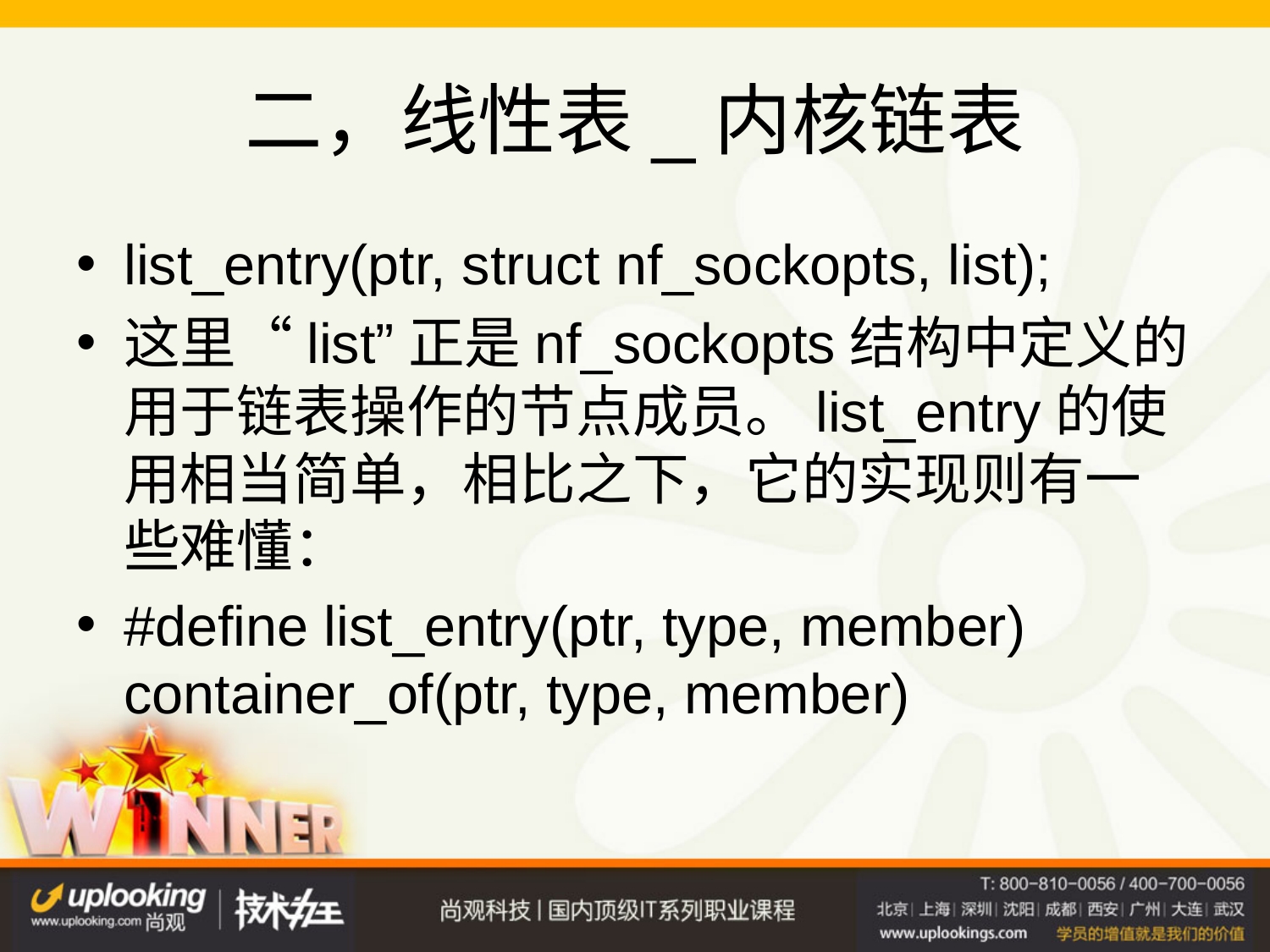

# 二，线性表_内核链表
list_entry(ptr, struct nf_sockopts, list);
这里“list”正是nf_sockopts结构中定义的用于链表操作的节点成员。 list_entry的使用相当简单，相比之下，它的实现则有一些难懂：
#define list_entry(ptr, type, member) container_of(ptr, type, member)